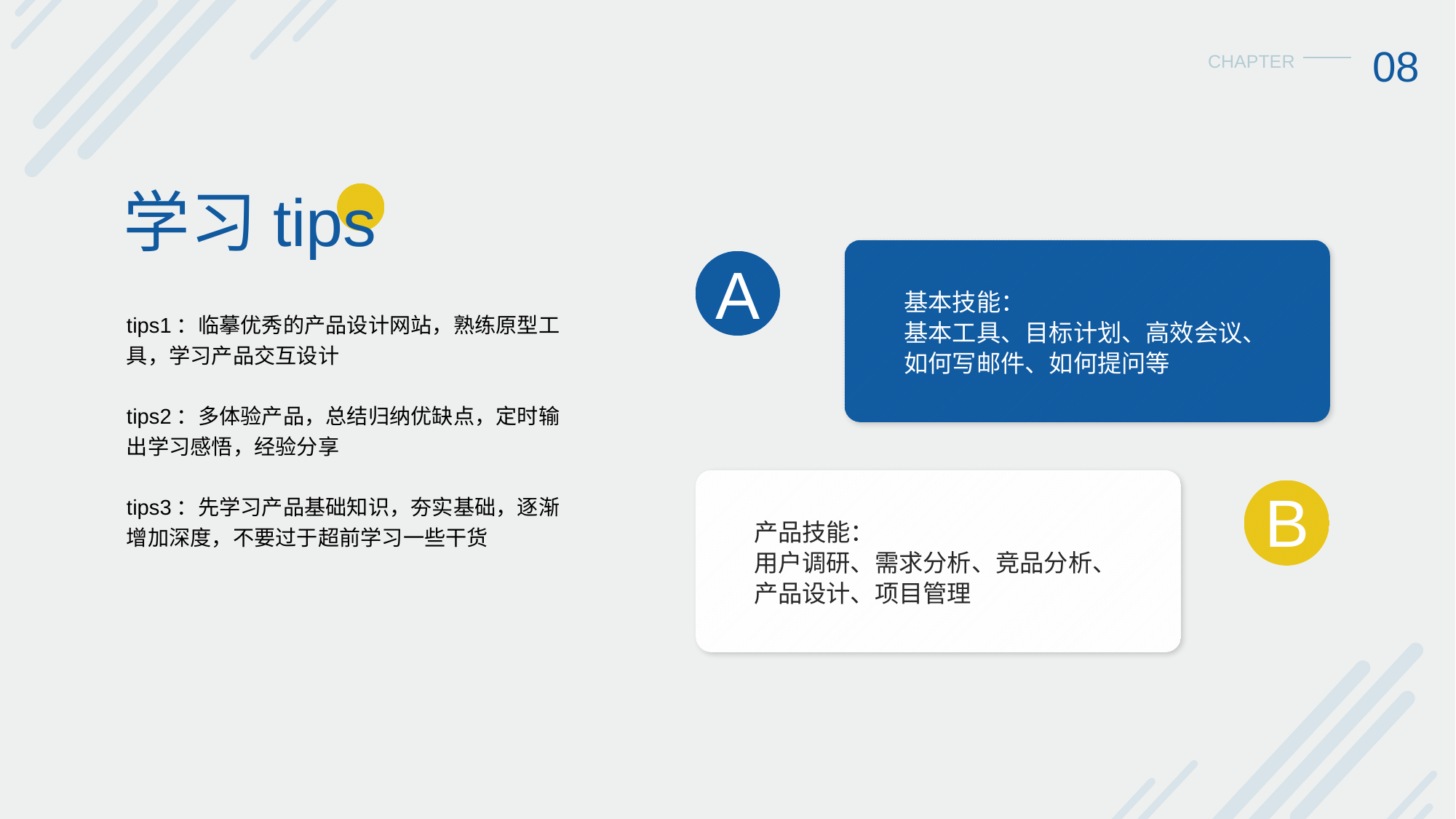

08
CHAPTER
学习tips

A

基本技能：
基本工具、目标计划、高效会议、如何写邮件、如何提问等
tips1：临摹优秀的产品设计网站，熟练原型工具，学习产品交互设计
tips2：多体验产品，总结归纳优缺点，定时输出学习感悟，经验分享

tips3：先学习产品基础知识，夯实基础，逐渐增加深度，不要过于超前学习一些干货

B

产品技能：
用户调研、需求分析、竞品分析、产品设计、项目管理